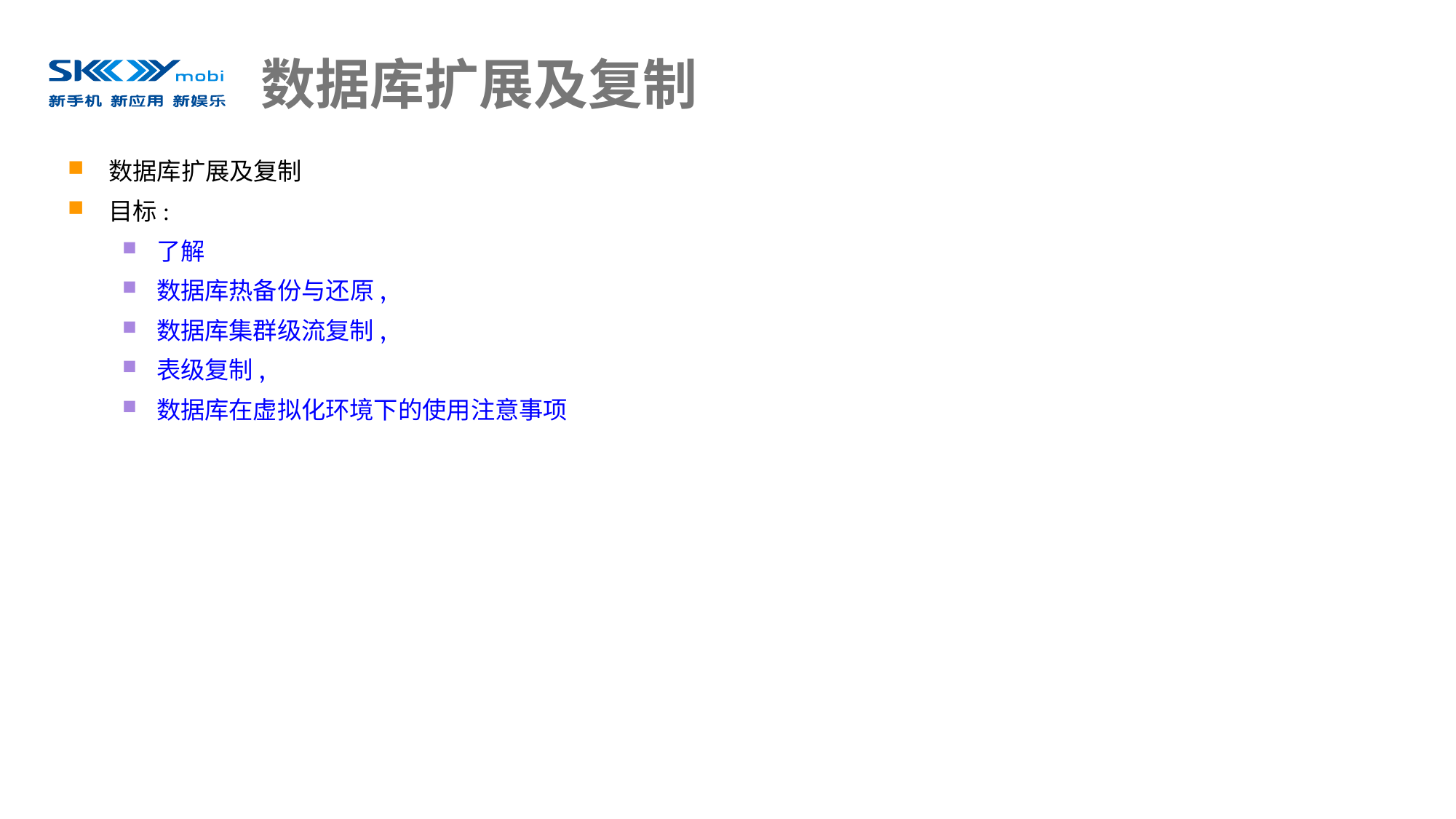

# 数据库扩展及复制
数据库扩展及复制
目标:
了解
数据库热备份与还原,
数据库集群级流复制,
表级复制,
数据库在虚拟化环境下的使用注意事项